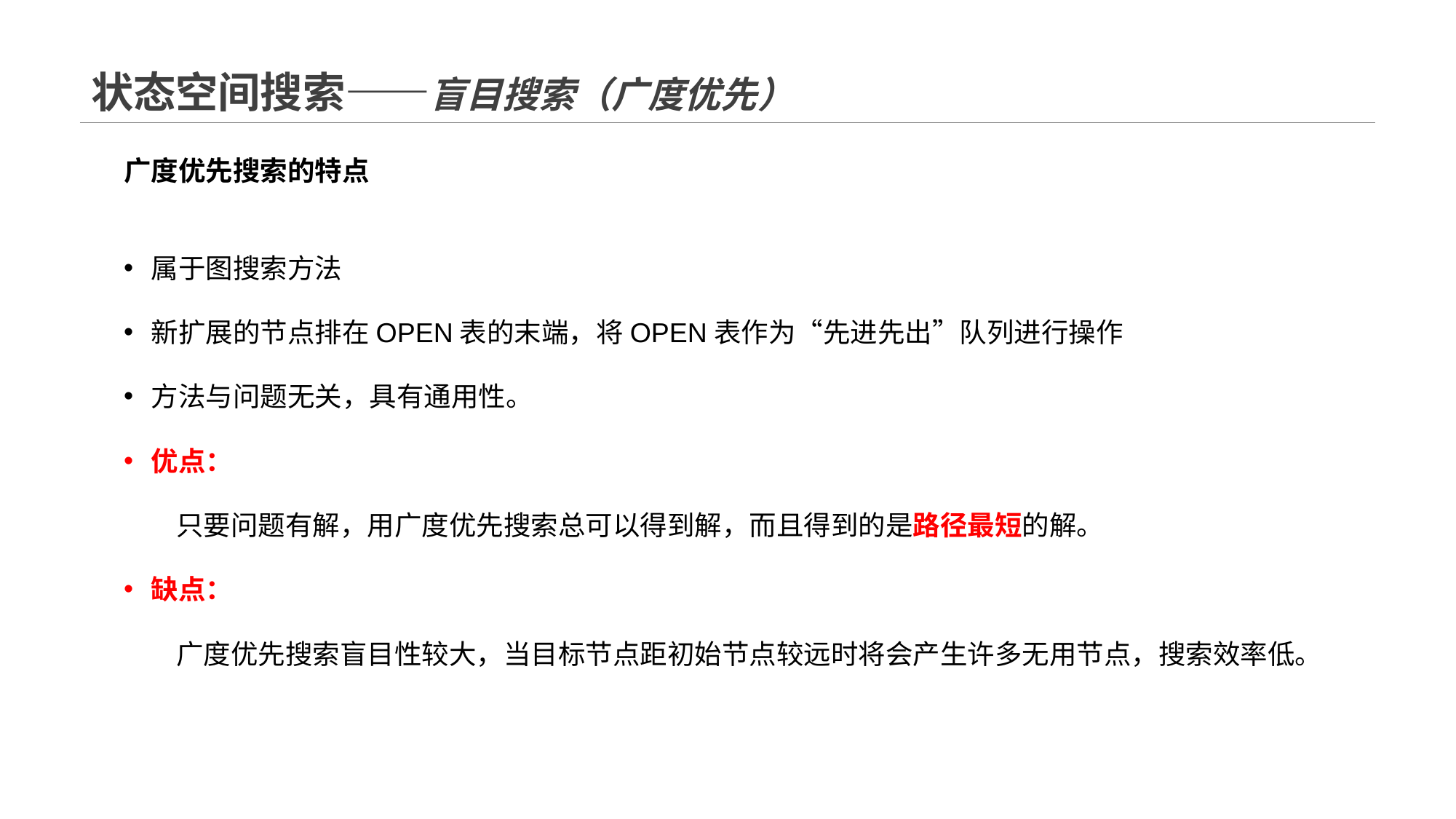

# 状态空间搜索——盲目搜索（广度优先）
广度优先搜索的特点
属于图搜索方法
新扩展的节点排在OPEN表的末端，将OPEN表作为“先进先出”队列进行操作
方法与问题无关，具有通用性。
优点：
	   只要问题有解，用广度优先搜索总可以得到解，而且得到的是路径最短的解。
缺点：
	   广度优先搜索盲目性较大，当目标节点距初始节点较远时将会产生许多无用节点，搜索效率低。